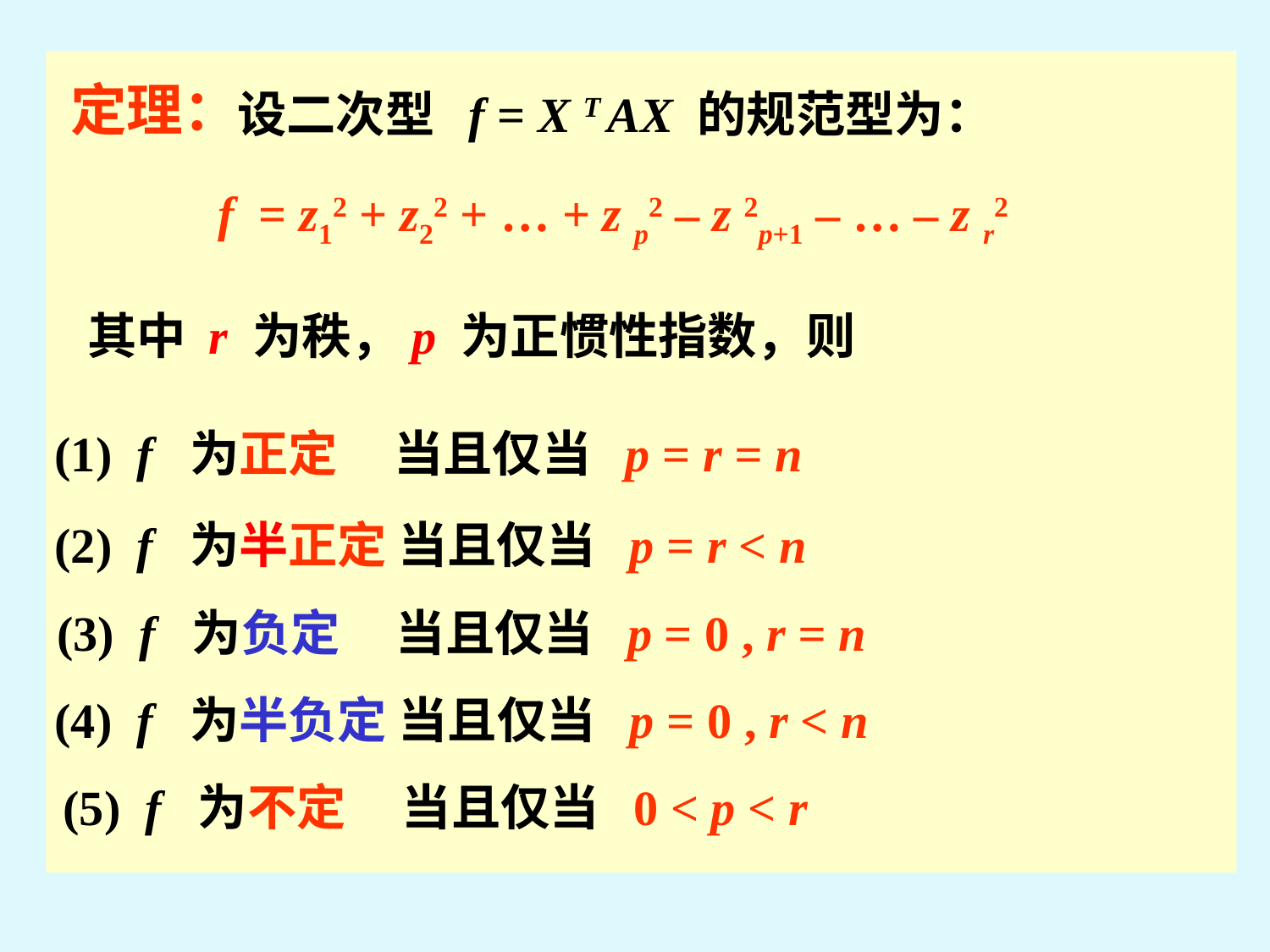

定理：
设二次型  f = X T AX 的规范型为：
f  = z12 + z22 + … + z p2 – z 2p+1 – … – z r2
其中 r 为秩，p 为正惯性指数，则
(1)  f  为正定     当且仅当  p = r = n
(2)  f  为半正定 当且仅当  p = r < n
(3)  f  为负定     当且仅当  p = 0 , r = n
(4)  f  为半负定 当且仅当  p = 0 , r < n
(5)  f  为不定     当且仅当  0 < p < r